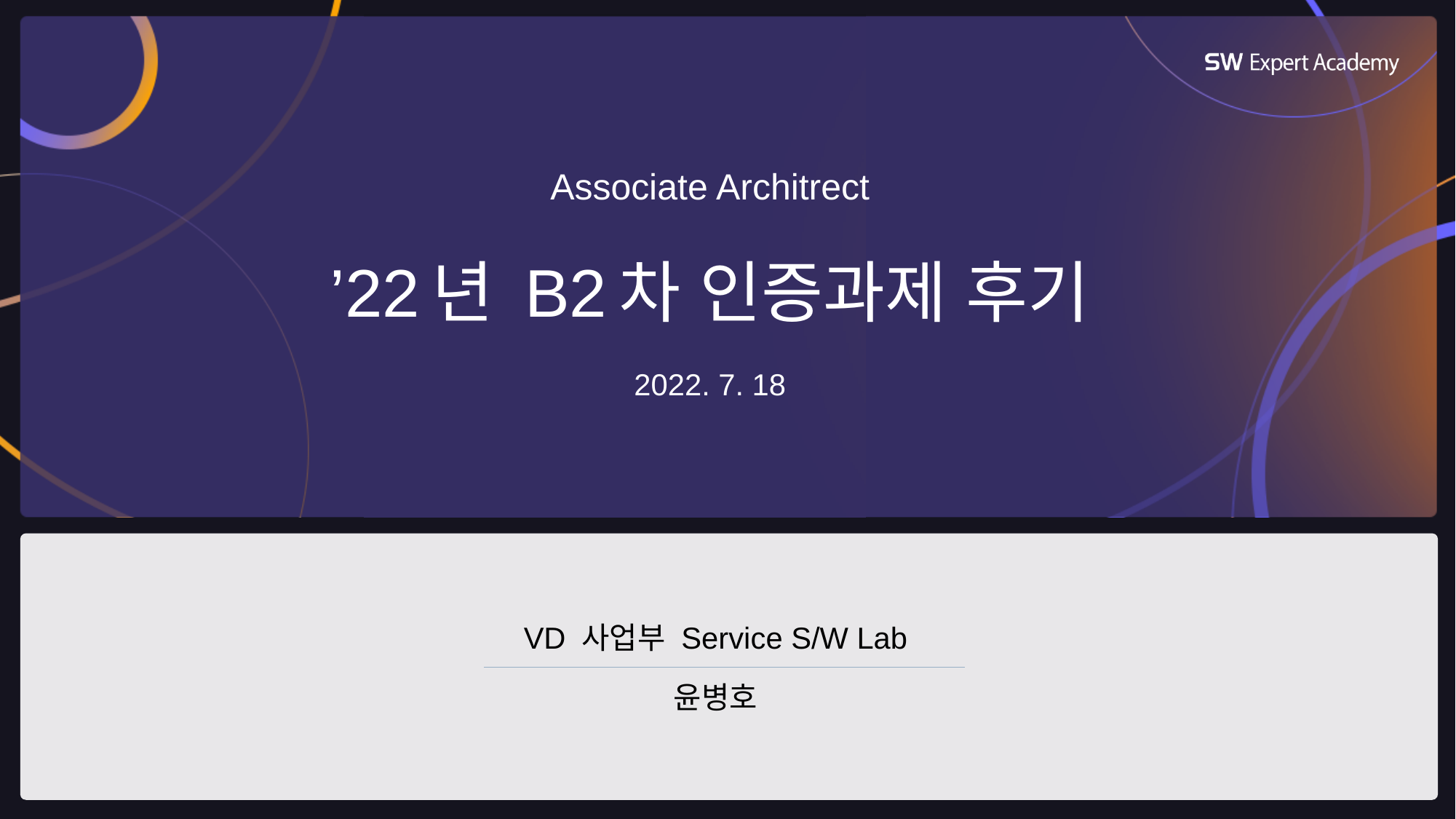

Associate Architrect
’22년 B2차 인증과제 후기
2022. 7. 18
VD 사업부 Service S/W Lab
윤병호